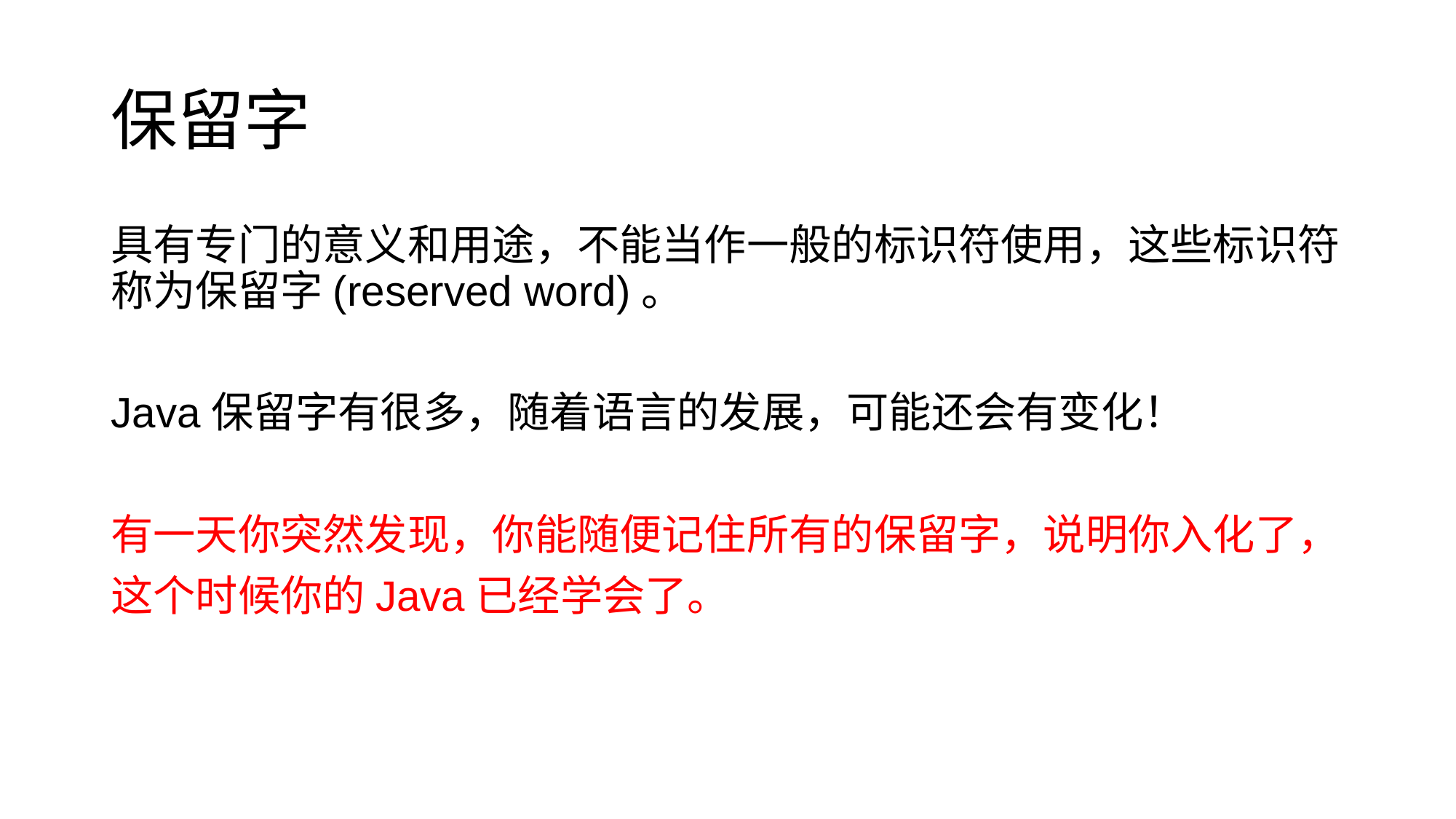

# 保留字
具有专门的意义和用途，不能当作一般的标识符使用，这些标识符称为保留字(reserved word)。

Java保留字有很多，随着语言的发展，可能还会有变化！

有一天你突然发现，你能随便记住所有的保留字，说明你入化了，
这个时候你的Java已经学会了。